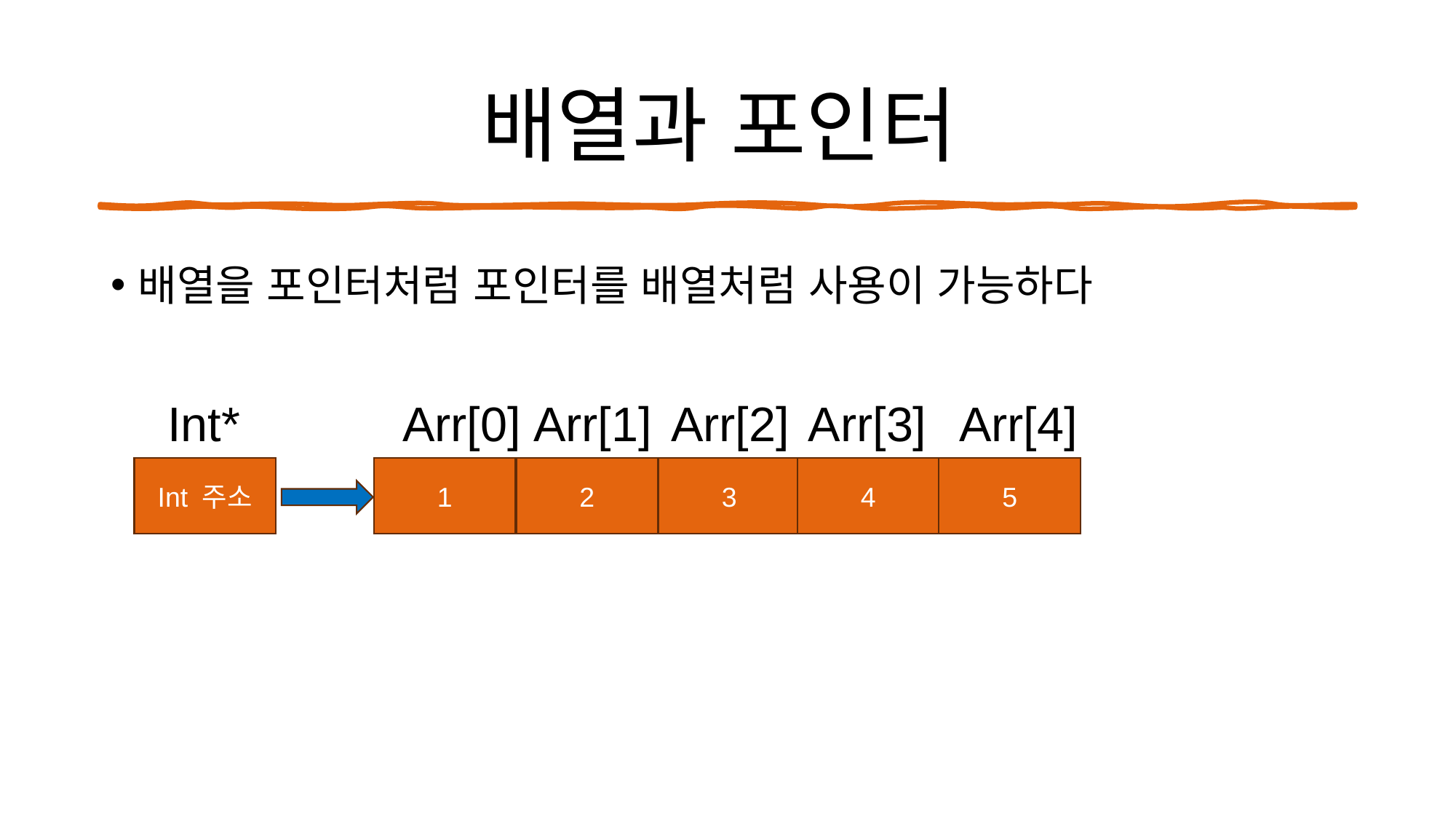

# 배열과 포인터
배열을 포인터처럼 포인터를 배열처럼 사용이 가능하다

Int*
Arr[4]
Arr[3]
Arr[1]
Arr[2]
Arr[0]
Int 주소
1
2
3
4
5